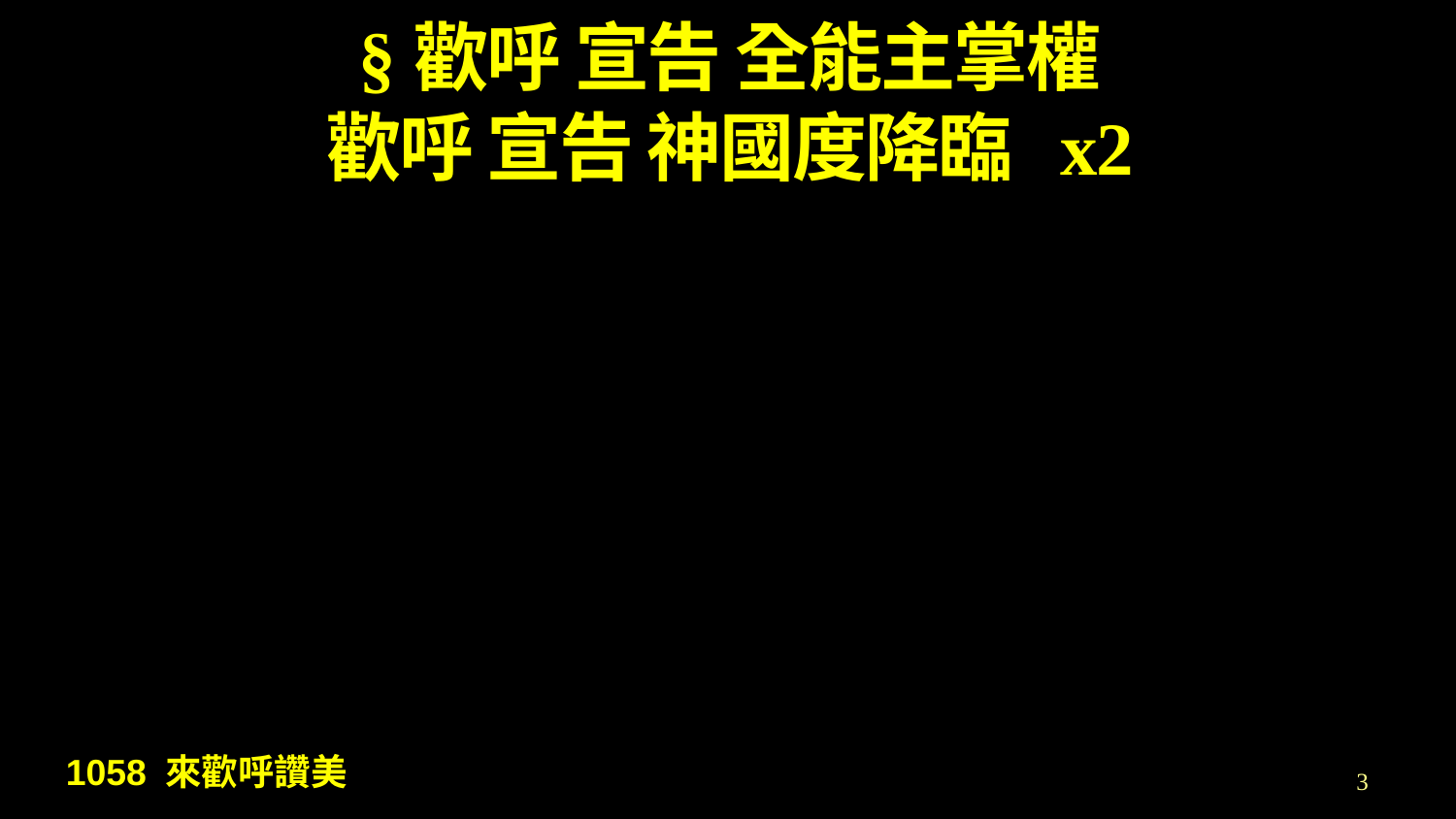

# §歡呼 宣告 全能主掌權 歡呼 宣告 神國度降臨  x2
1058 來歡呼讚美
3